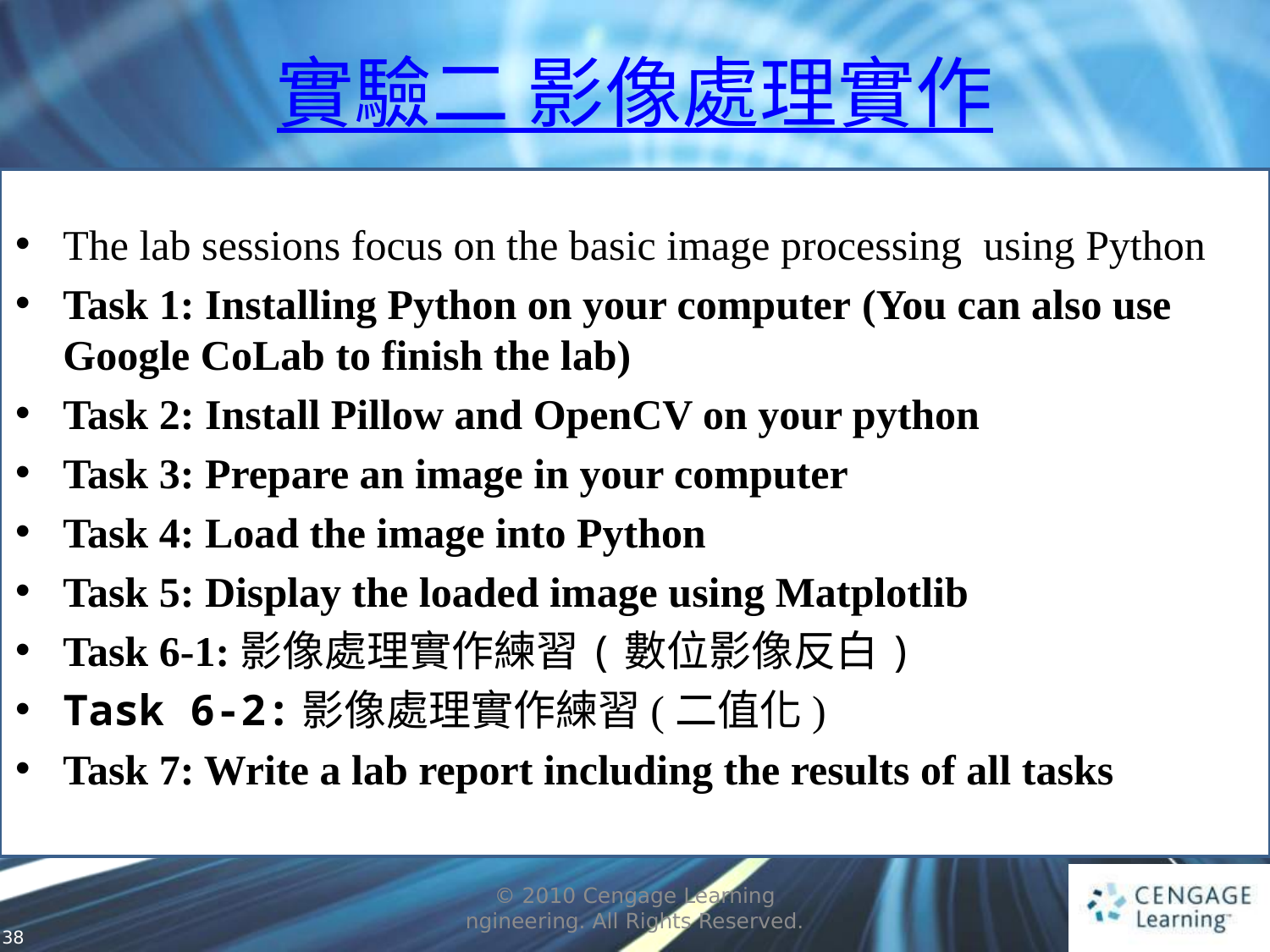

# 實驗二 影像處理實作
The lab sessions focus on the basic image processing  using Python
Task 1: Installing Python on your computer (You can also use Google CoLab to finish the lab)
Task 2: Install Pillow and OpenCV on your python
Task 3: Prepare an image in your computer
Task 4: Load the image into Python
Task 5: Display the loaded image using Matplotlib
Task 6-1:影像處理實作練習(數位影像反白)
Task 6-2:影像處理實作練習(二值化)
Task 7: Write a lab report including the results of all tasks
© 2010 Cengage Learning ngineering. All Rights Reserved.